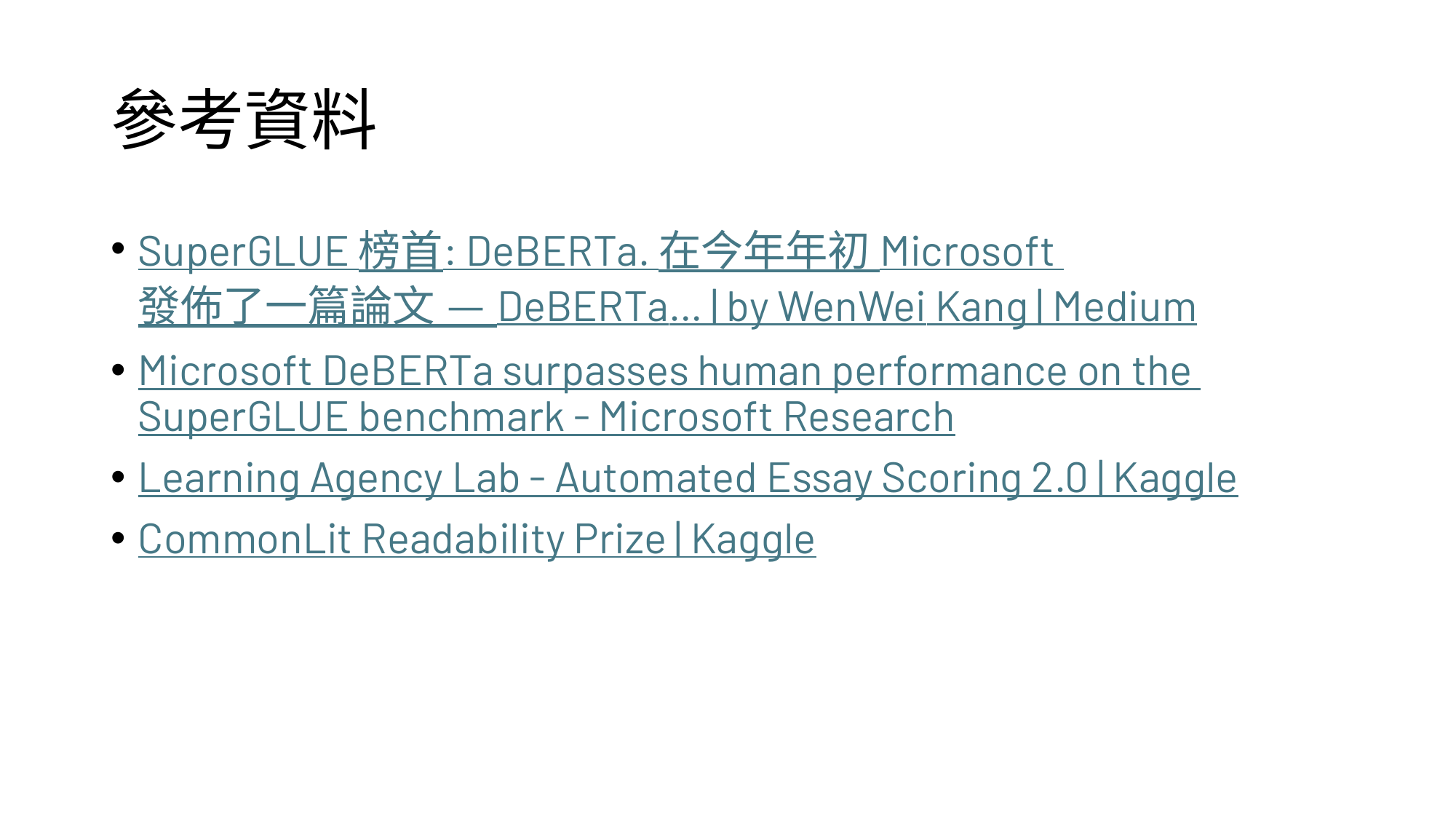

# 參考資料
SuperGLUE 榜首: DeBERTa. 在今年年初 Microsoft 發佈了一篇論文  —  DeBERTa… | by WenWei Kang | Medium
Microsoft DeBERTa surpasses human performance on the SuperGLUE benchmark - Microsoft Research
Learning Agency Lab - Automated Essay Scoring 2.0 | Kaggle
CommonLit Readability Prize | Kaggle